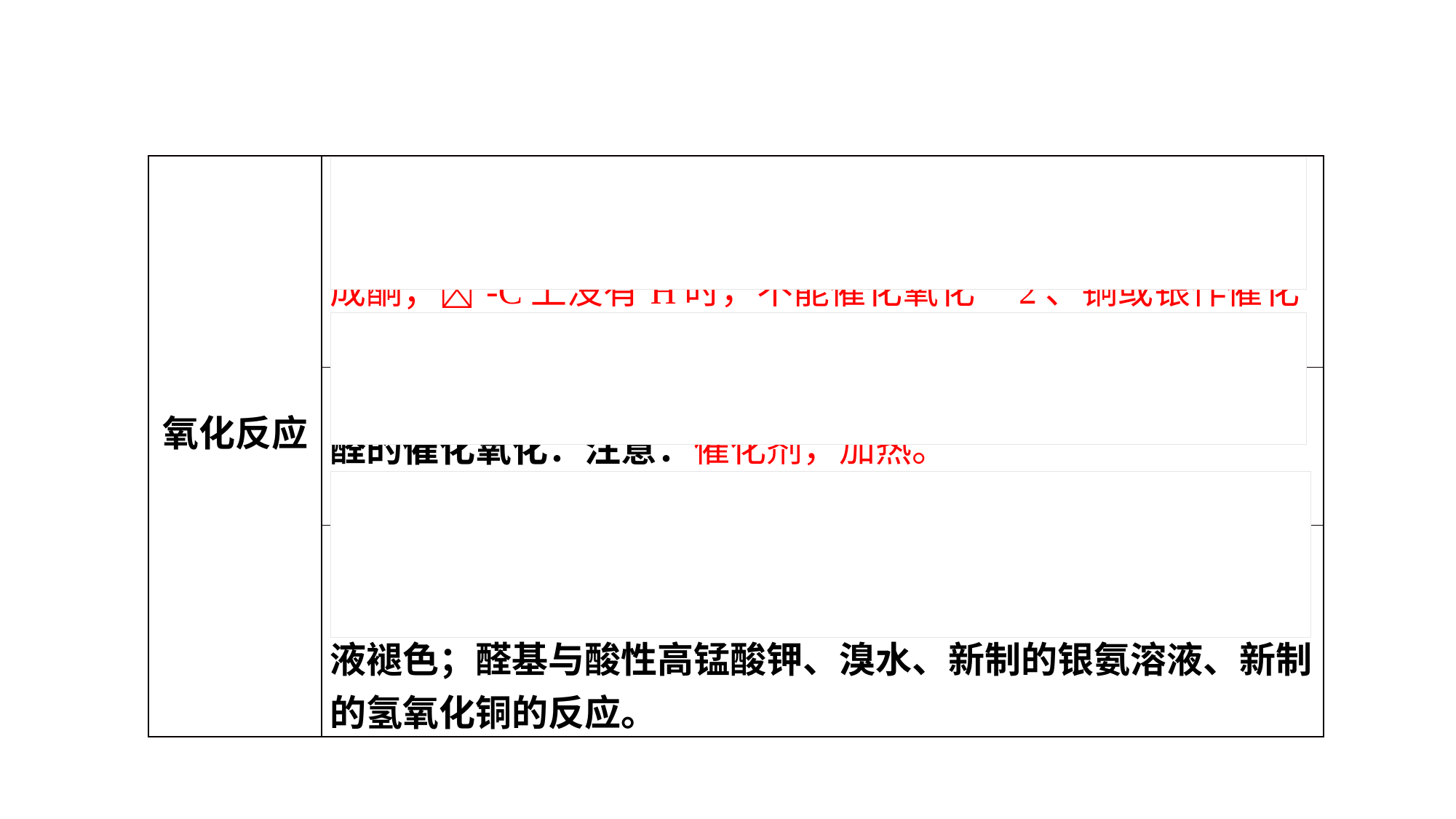

七、有机反应的类型
| 氧化反应 | 醇的催化氧化: 注意：1、α-C有H才能发生氧化反应， α-C上有2个H时，氧化成醛；α-C上有1个H时，氧化成酮；α-C上没有H时，不能催化氧化 2、铜或银作催化剂，加热 |
| --- | --- |
|  | 醛的催化氧化：注意：催化剂，加热。 |
|  | 含碳碳双键、含碳碳三键、苯的同系物（与苯环相连的碳上至少有1个H)、醇、酚、含有醛基的有机物使酸性高锰酸钾溶液褪色；醛基与酸性高锰酸钾、溴水、新制的银氨溶液、新制的氢氧化铜的反应。 |